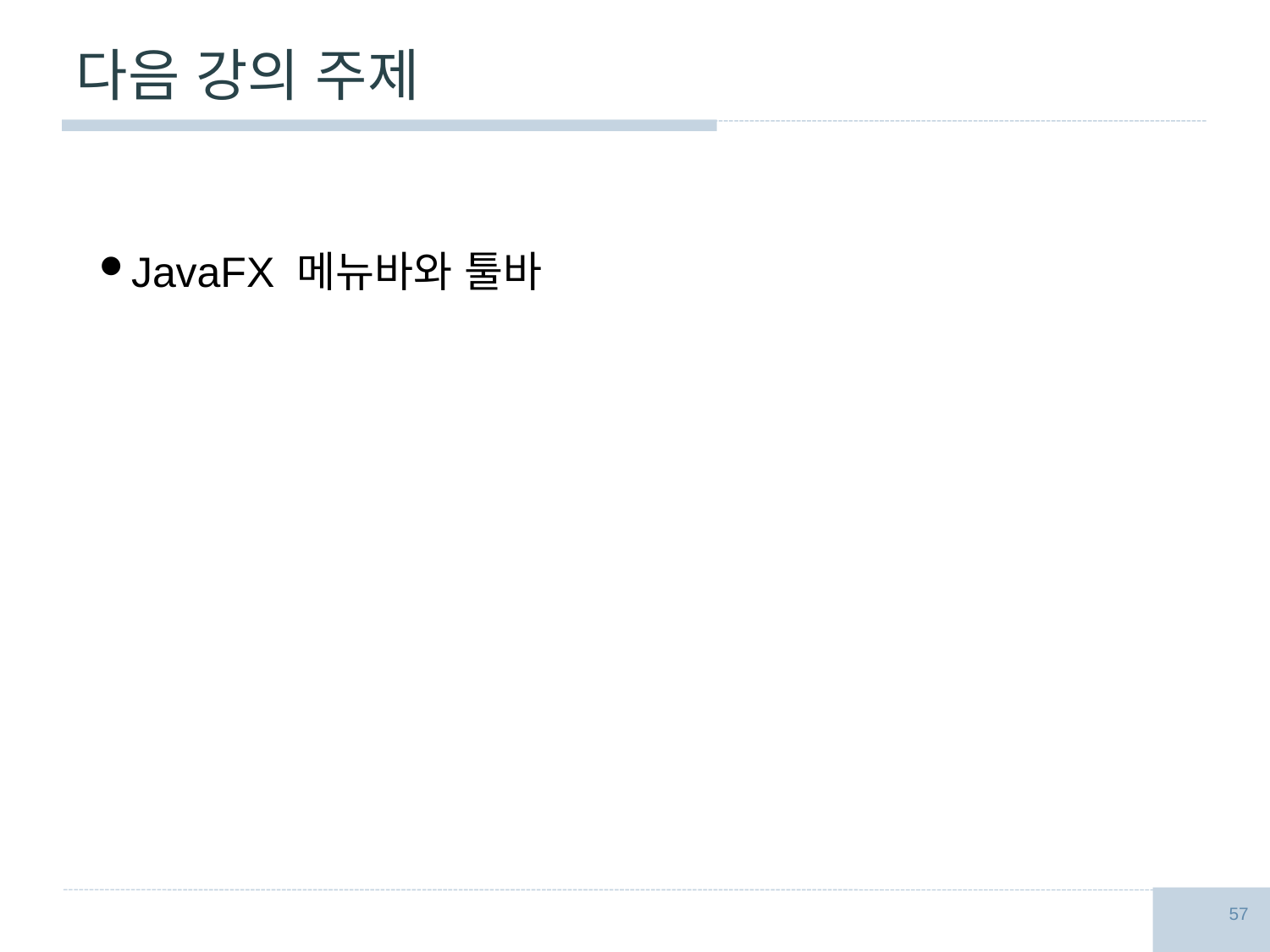

# 다음 강의 주제

JavaFX 메뉴바와 툴바